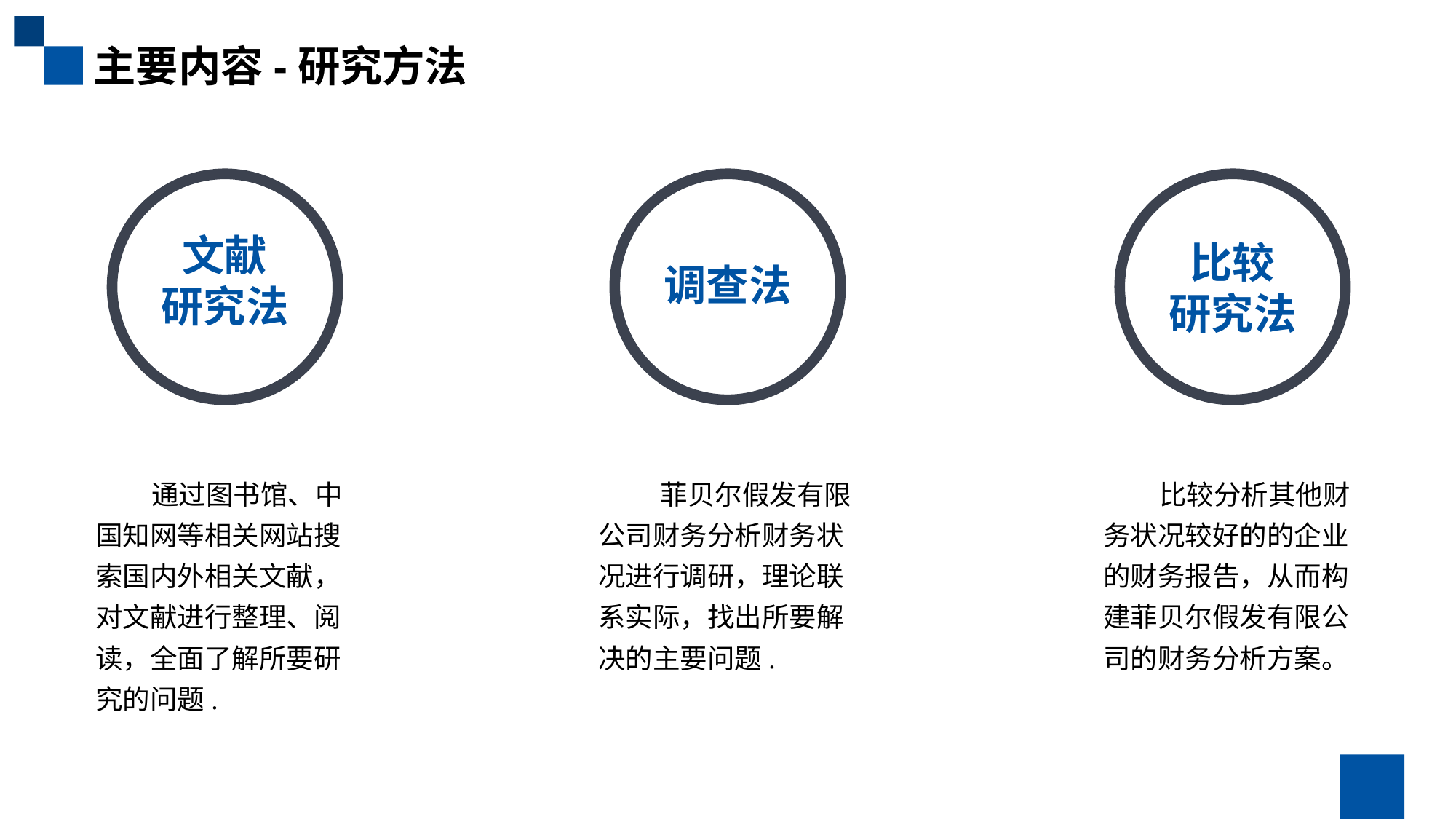

主要内容-研究方法

文献
研究法
比较
研究法
调查法
        通过图书馆、中国知网等相关网站搜索国内外相关文献，对文献进行整理、阅读，全面了解所要研究的问题.
         菲贝尔假发有限公司财务分析财务状况进行调研，理论联系实际，找出所要解决的主要问题.
        比较分析其他财务状况较好的的企业的财务报告，从而构建菲贝尔假发有限公司的财务分析方案。
9